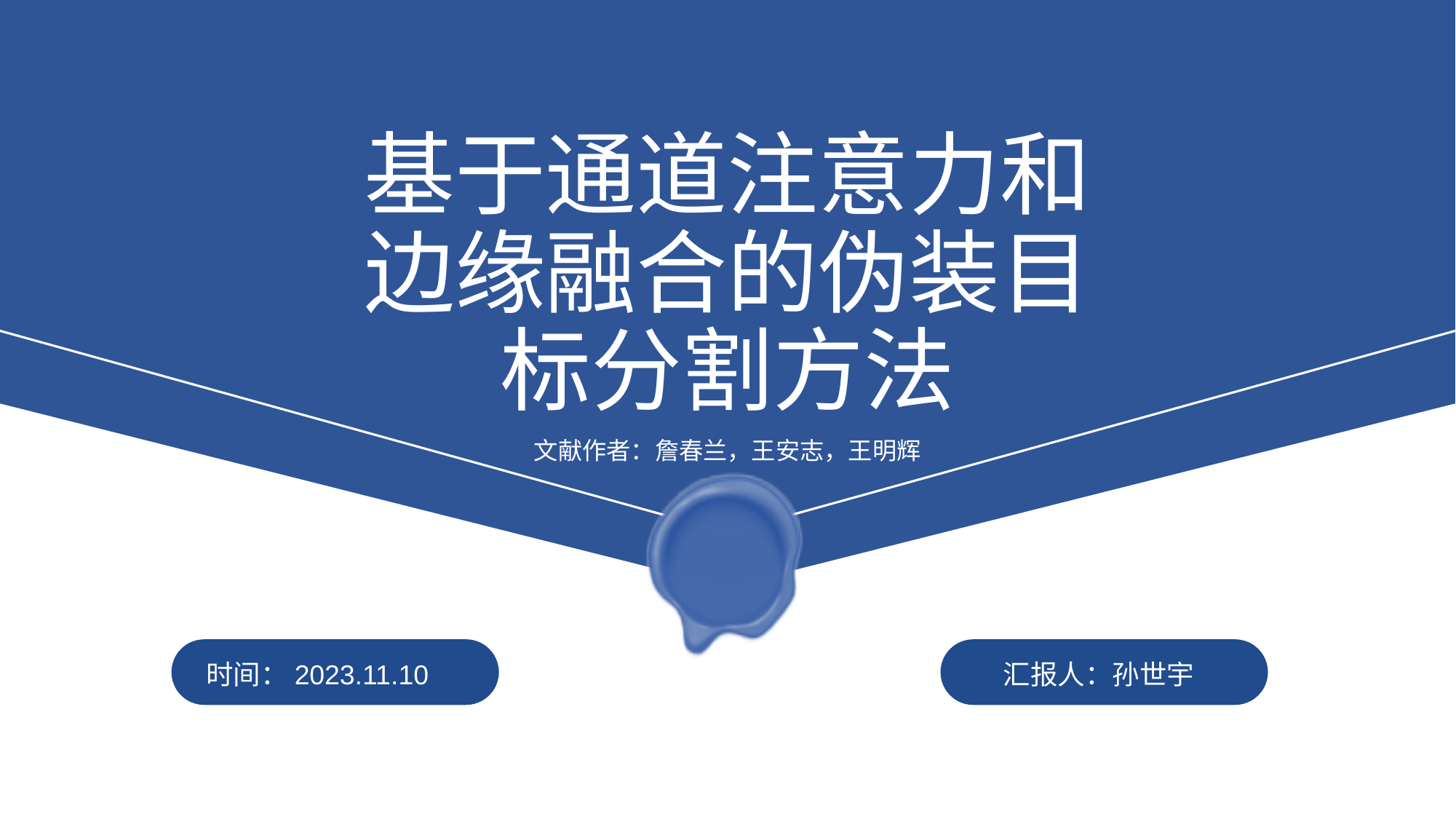

基于通道注意力和边缘融合的伪装目标分割方法
文献作者：詹春兰，王安志，王明辉

时间：2023.11.10
汇报人：孙世宇